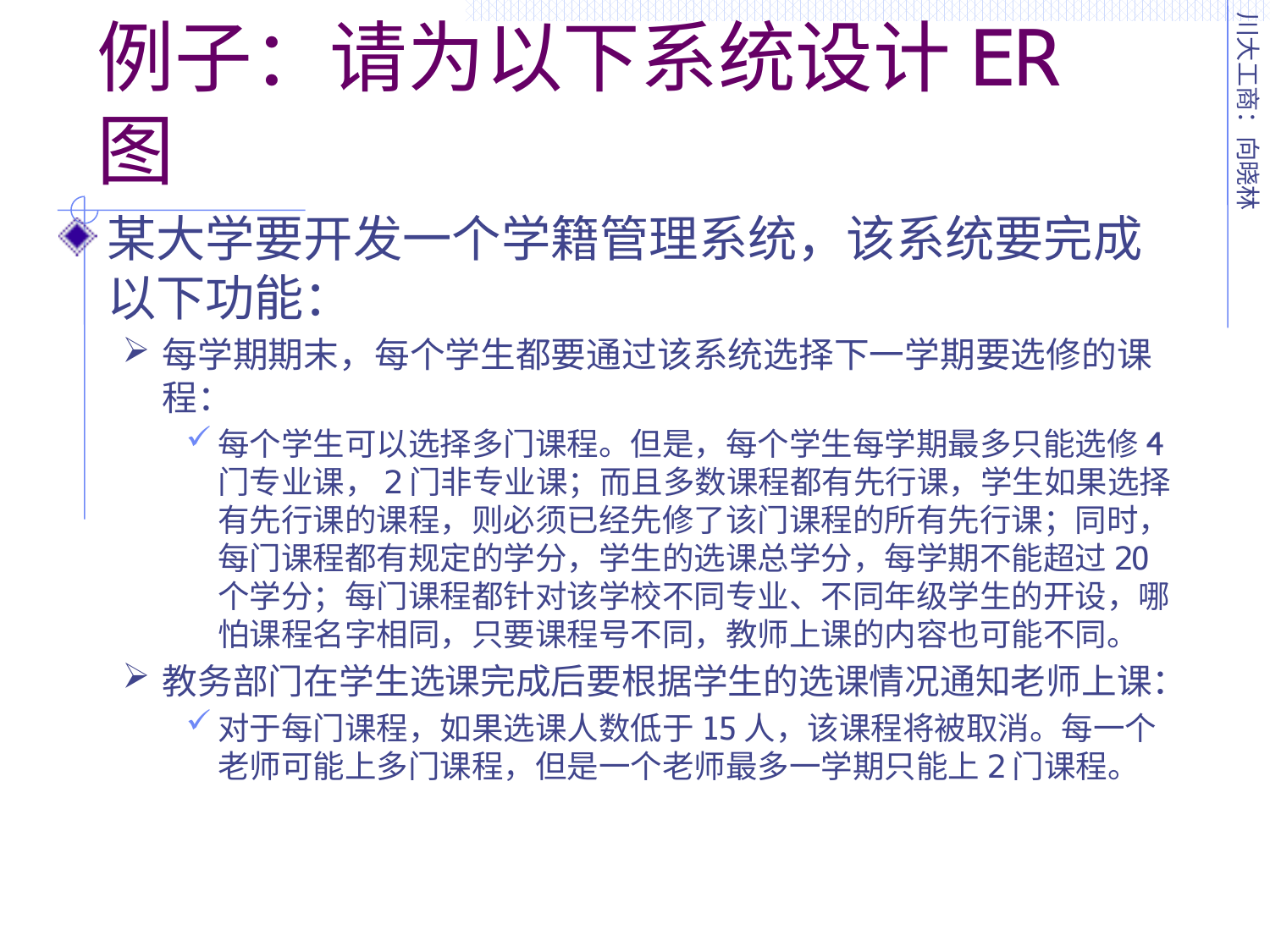

# 例子：请为以下系统设计ER图
某大学要开发一个学籍管理系统，该系统要完成以下功能：
每学期期末，每个学生都要通过该系统选择下一学期要选修的课程：
每个学生可以选择多门课程。但是，每个学生每学期最多只能选修4门专业课，2门非专业课；而且多数课程都有先行课，学生如果选择有先行课的课程，则必须已经先修了该门课程的所有先行课；同时，每门课程都有规定的学分，学生的选课总学分，每学期不能超过20个学分；每门课程都针对该学校不同专业、不同年级学生的开设，哪怕课程名字相同，只要课程号不同，教师上课的内容也可能不同。
教务部门在学生选课完成后要根据学生的选课情况通知老师上课：
对于每门课程，如果选课人数低于15人，该课程将被取消。每一个老师可能上多门课程，但是一个老师最多一学期只能上2门课程。